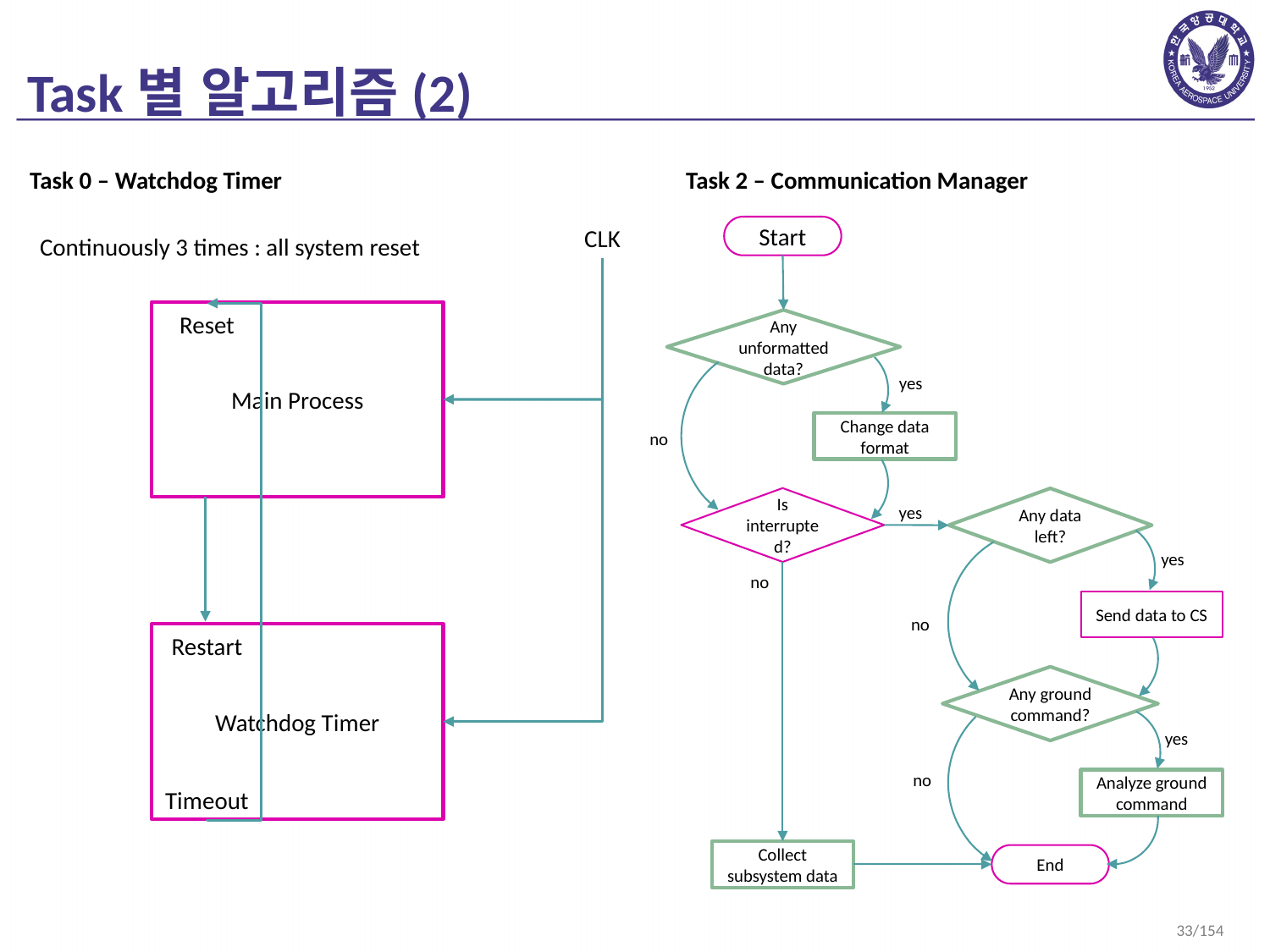

# Task별 알고리즘(2)
Task 0 – Watchdog Timer
Task 2 – Communication Manager
CLK
Start
Continuously 3 times : all system reset
Main Process
Reset
Any unformatted data?

yes
Change data format
no

Is interrupted?
Any data left?
yes

yes
no
Send data to CS
no

Watchdog Timer
Restart
Any ground command?

yes
no
Analyze ground command

Timeout
Collect subsystem data
End